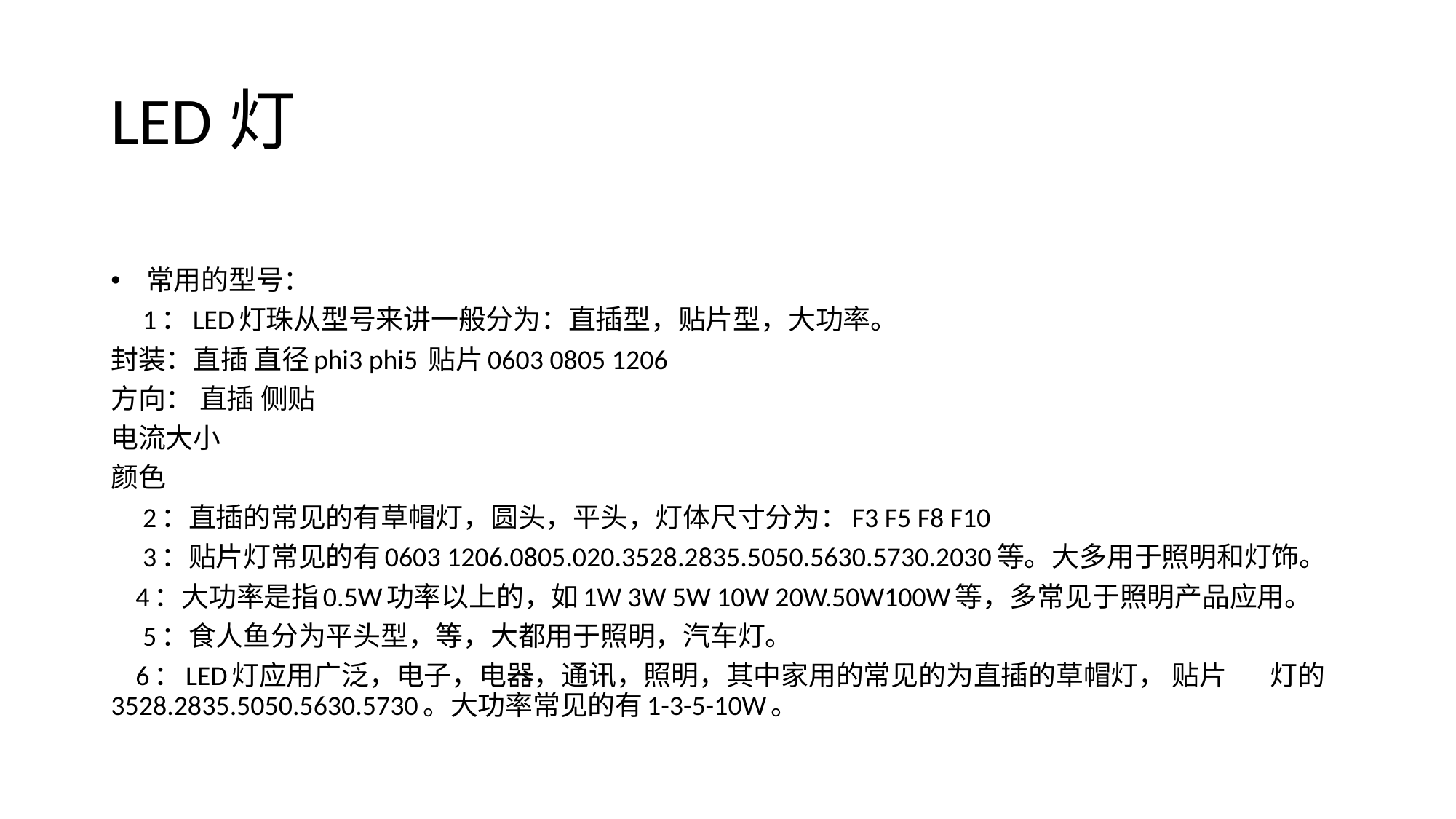

# LED灯

常用的型号：
　1：LED灯珠从型号来讲一般分为：直插型，贴片型，大功率。
封装：直插 直径phi3 phi5 贴片0603 0805 1206
方向： 直插 侧贴
电流大小
颜色
　2：直插的常见的有草帽灯，圆头，平头，灯体尺寸分为：F3 F5 F8 F10
　3：贴片灯常见的有0603 1206.0805.020.3528.2835.5050.5630.5730.2030等。大多用于照明和灯饰。
    4：大功率是指0.5W功率以上的，如1W 3W 5W 10W 20W.50W100W等，多常见于照明产品应用。
　5：食人鱼分为平头型，等，大都用于照明，汽车灯。
    6：LED灯应用广泛，电子，电器，通讯，照明，其中家用的常见的为直插的草帽灯， 贴片       灯的3528.2835.5050.5630.5730。大功率常见的有1-3-5-10W。